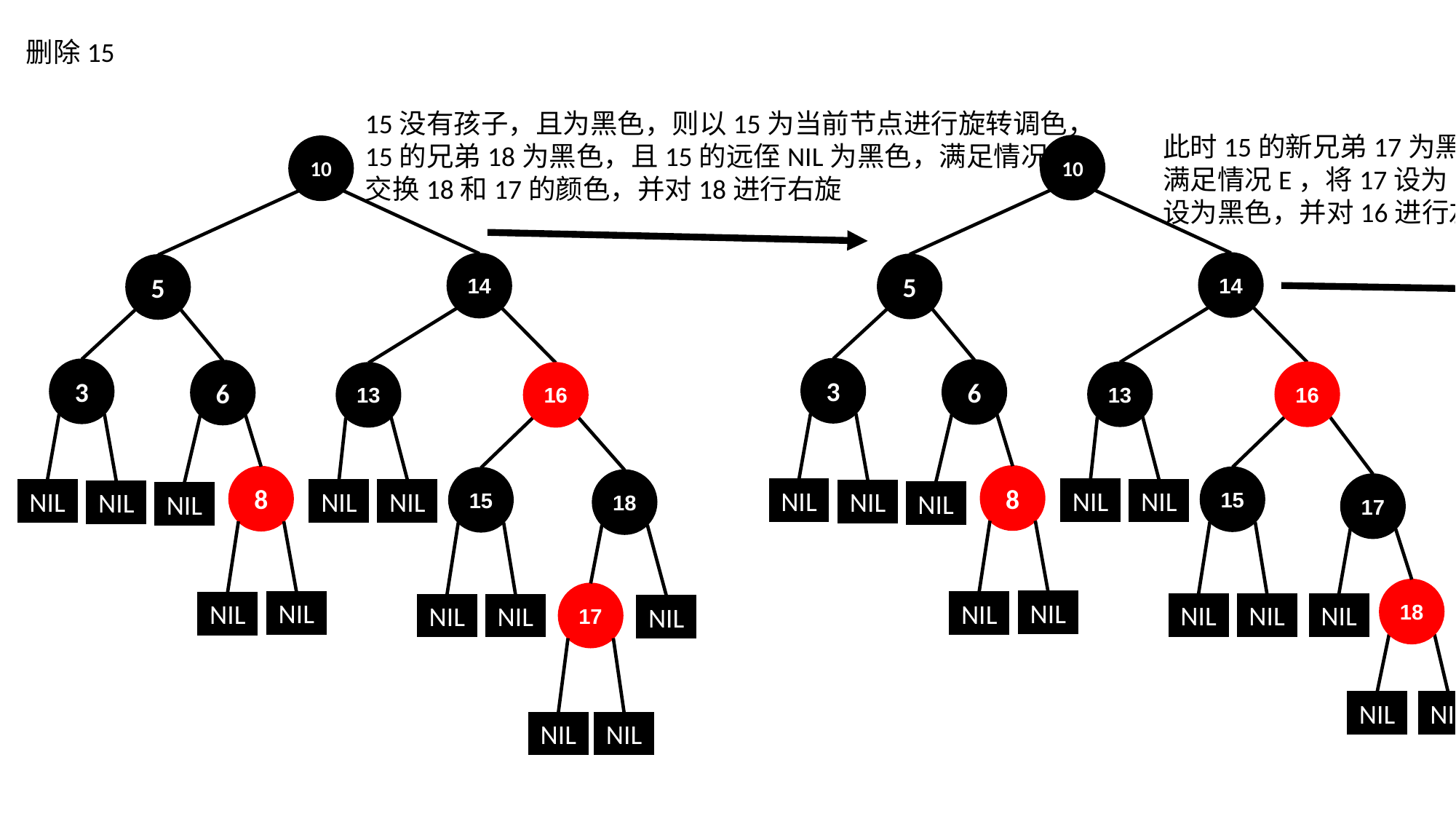

删除15
15没有孩子，且为黑色，则以15为当前节点进行旋转调色，
15的兄弟18为黑色，且15的远侄NIL为黑色，满足情况D，
交换18和17的颜色，并对18进行右旋
此时15的新兄弟17为黑色，且15的远侄18为红色
满足情况E，将17设为16的颜色，将16和18都
设为黑色，并对16进行左旋，最后删掉15
10
10
10
14
14
5
5
14
5
3
3
6
6
13
16
13
16
3
6
13
17
8
8
15
15
18
17
8
16
NIL
NIL
NIL
NIL
NIL
NIL
NIL
NIL
NIL
NIL
NIL
NIL
NIL
NIL
18
NIL
18
17
NIL
NIL
NIL
NIL
NIL
NIL
NIL
NIL
NIL
NIL
NIL
NIL
NIL
NIL
NIL
NIL
NIL
NIL
NIL
NIL